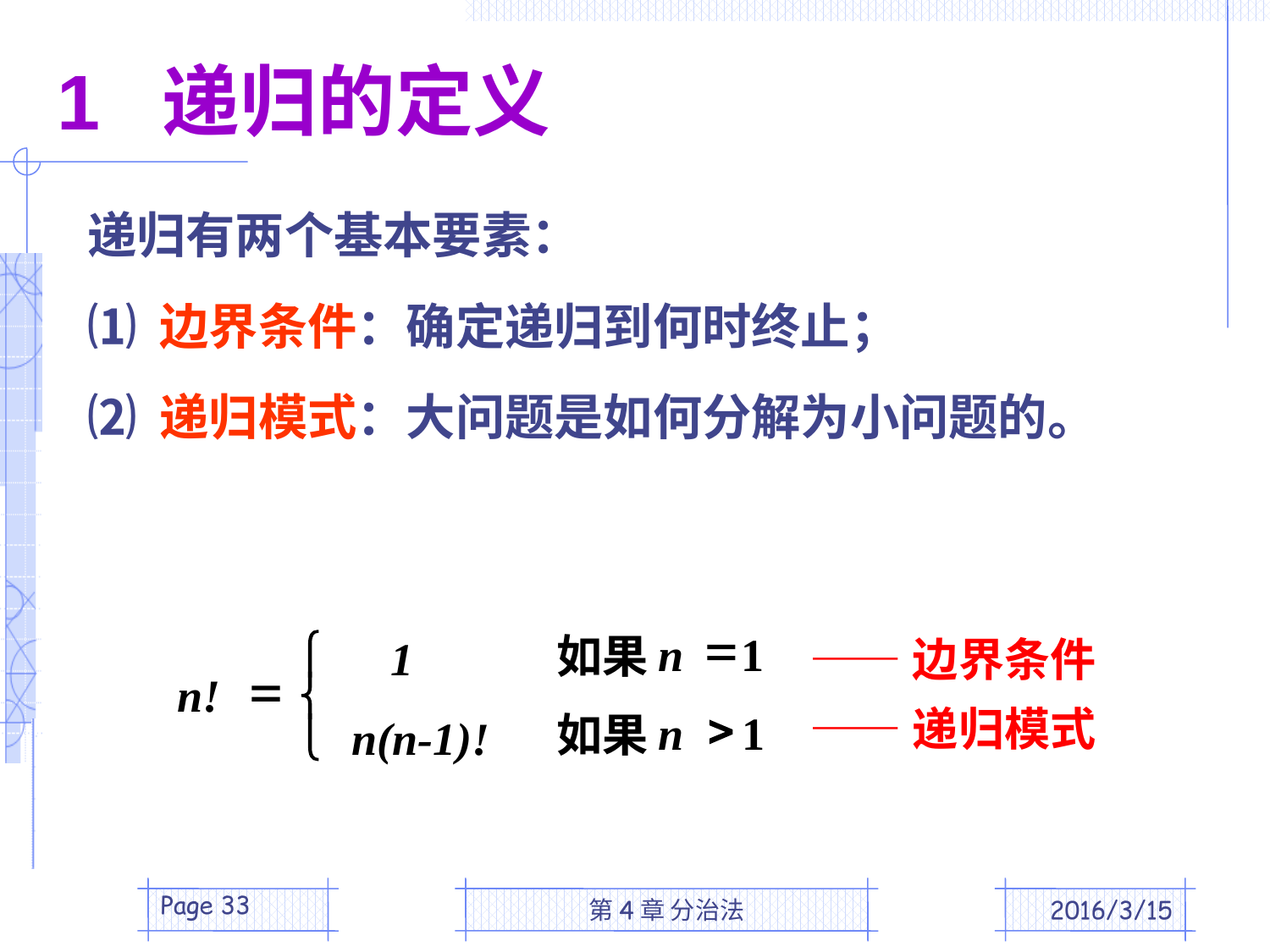

1  递归的定义
递归有两个基本要素：
⑴ 边界条件：确定递归到何时终止；
⑵ 递归模式：大问题是如何分解为小问题的。

=
n
1
如果

1
=
n!

>

n
1

如果
n(n-1)!

——边界条件
——递归模式
Page 33
第4章 分治法
2016/3/15